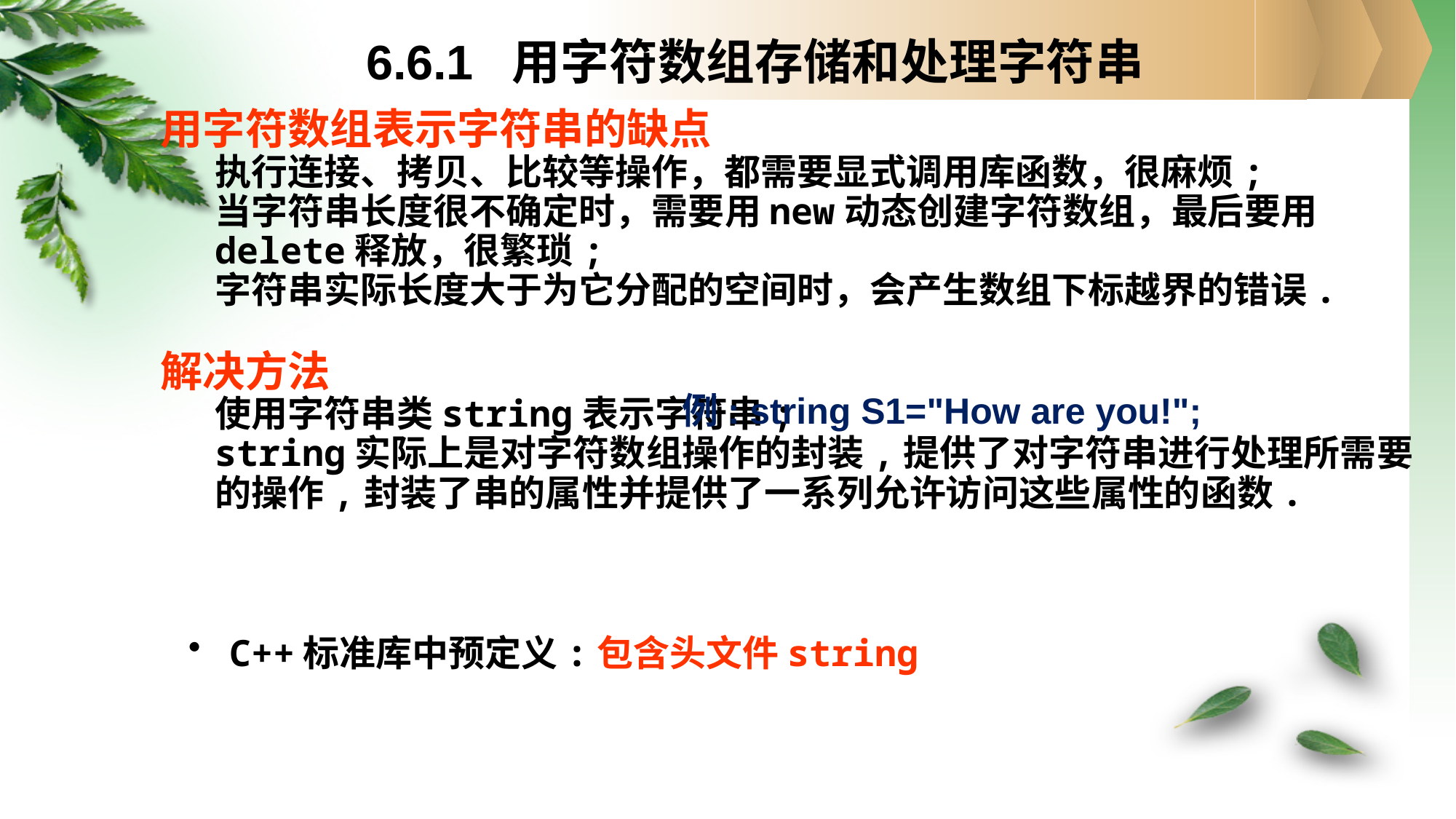

6.6.1  用字符数组存储和处理字符串
用字符数组表示字符串的缺点
执行连接、拷贝、比较等操作，都需要显式调用库函数，很麻烦;
当字符串长度很不确定时，需要用new动态创建字符数组，最后要用delete释放，很繁琐;
字符串实际长度大于为它分配的空间时，会产生数组下标越界的错误.

解决方法
使用字符串类string表示字符串;
string实际上是对字符数组操作的封装,提供了对字符串进行处理所需要的操作,封装了串的属性并提供了一系列允许访问这些属性的函数.
例: string S1="How are you!";
C++标准库中预定义:包含头文件string